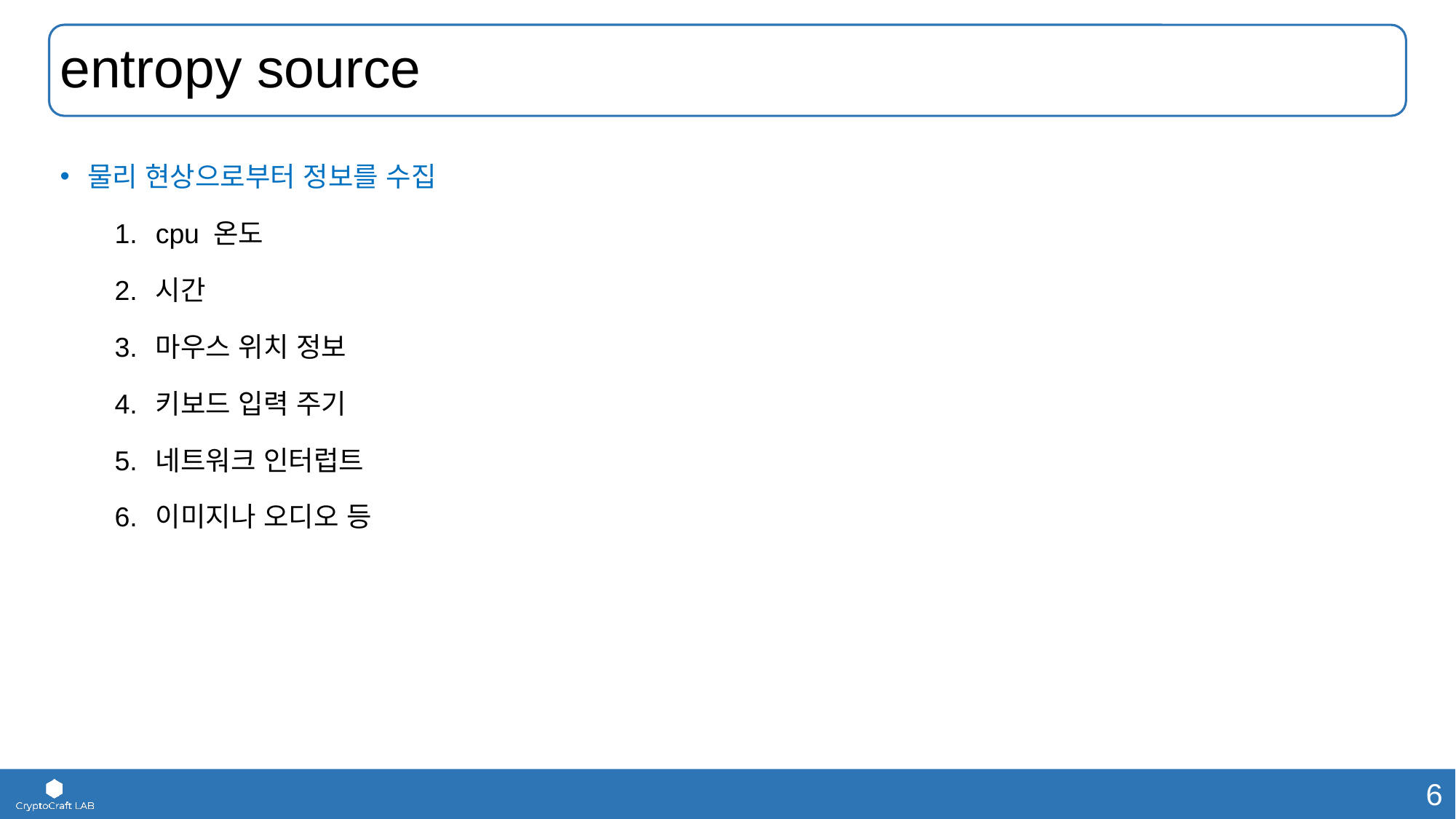

# entropy source
물리 현상으로부터 정보를 수집
cpu 온도
시간
마우스 위치 정보
키보드 입력 주기
네트워크 인터럽트
이미지나 오디오 등